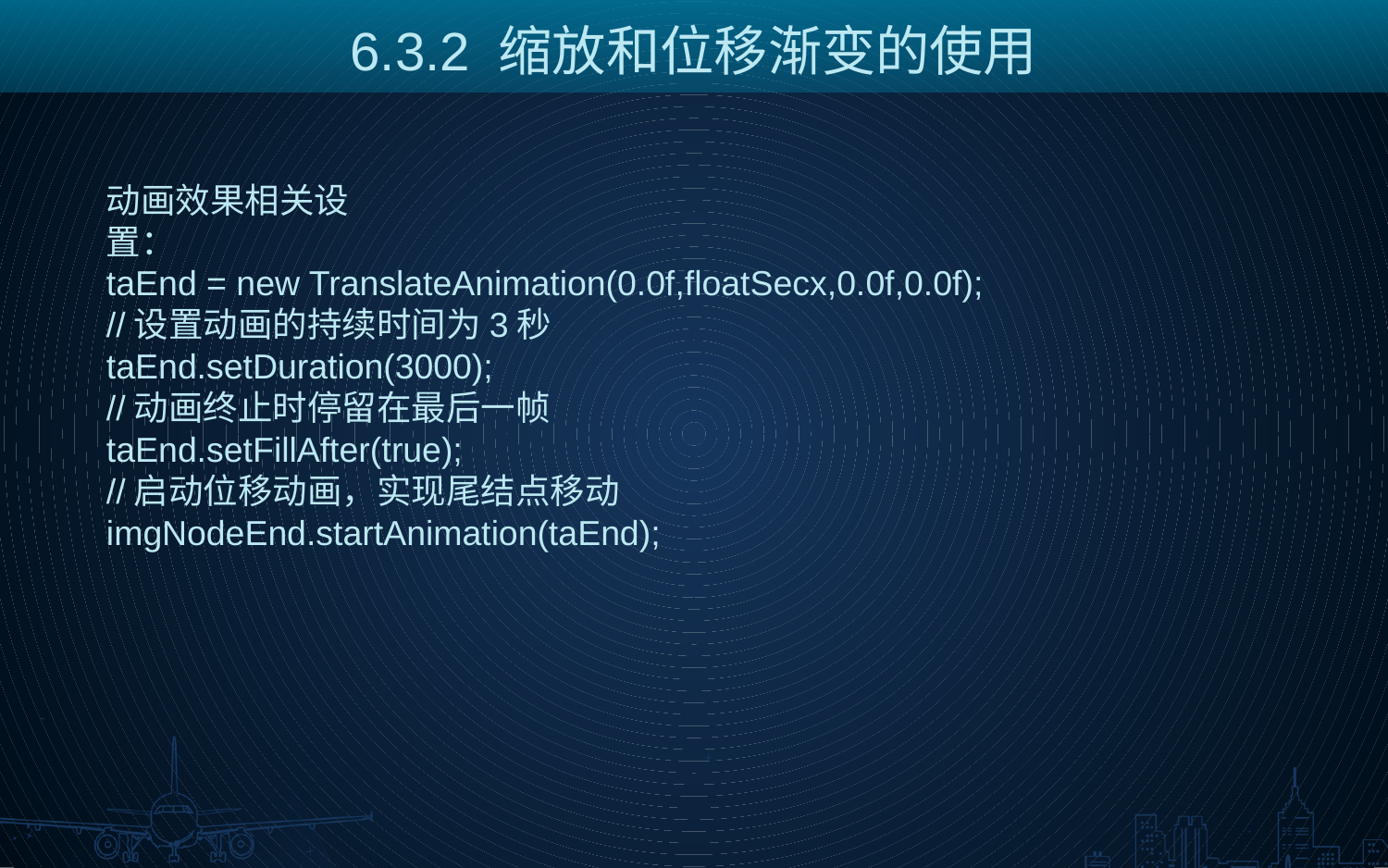

6.3.2 缩放和位移渐变的使用
动画效果相关设置：
taEnd = new TranslateAnimation(0.0f,floatSecx,0.0f,0.0f);
//设置动画的持续时间为3秒
taEnd.setDuration(3000);
//动画终止时停留在最后一帧
taEnd.setFillAfter(true);
//启动位移动画，实现尾结点移动
imgNodeEnd.startAnimation(taEnd);